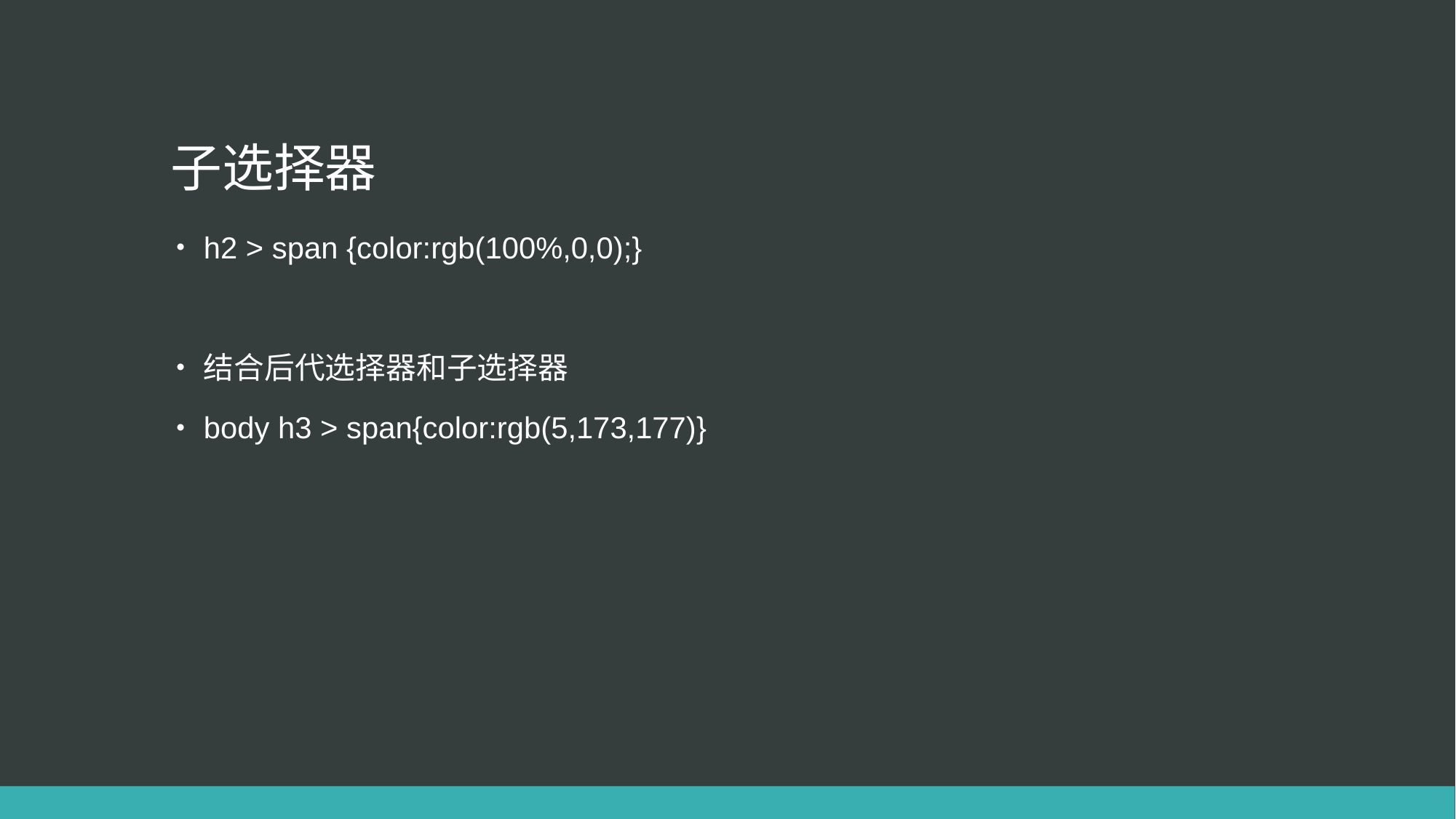

# 子选择器
h2 > span {color:rgb(100%,0,0);}

结合后代选择器和子选择器
body h3 > span{color:rgb(5,173,177)}